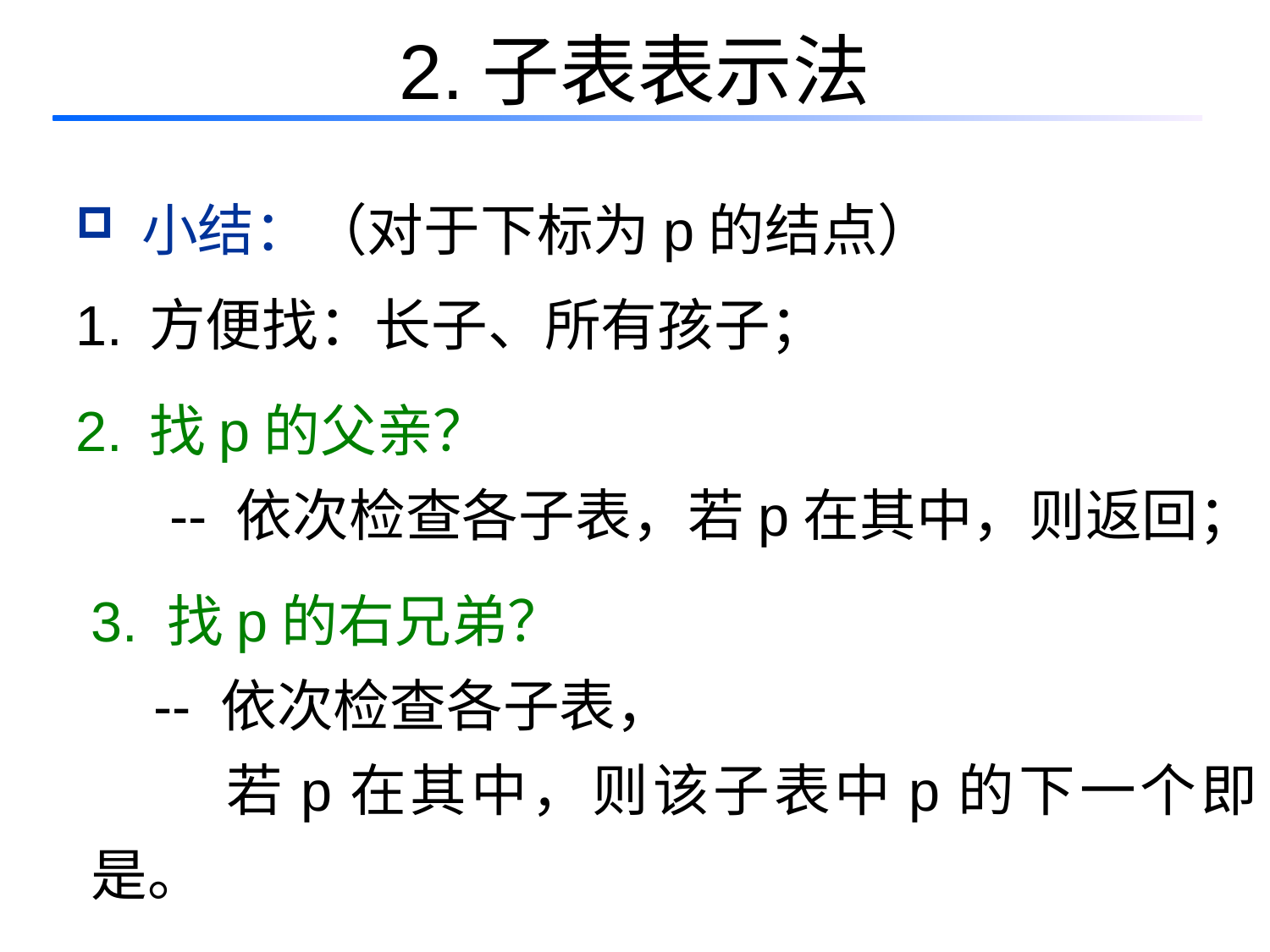

# 2.子表表示法

 小结：（对于下标为p的结点）
 方便找：长子、所有孩子；
 找p的父亲？
     -- 依次检查各子表，若p在其中，则返回；
3. 找p的右兄弟？
    -- 依次检查各子表，
       若p在其中，则该子表中p的下一个即是。